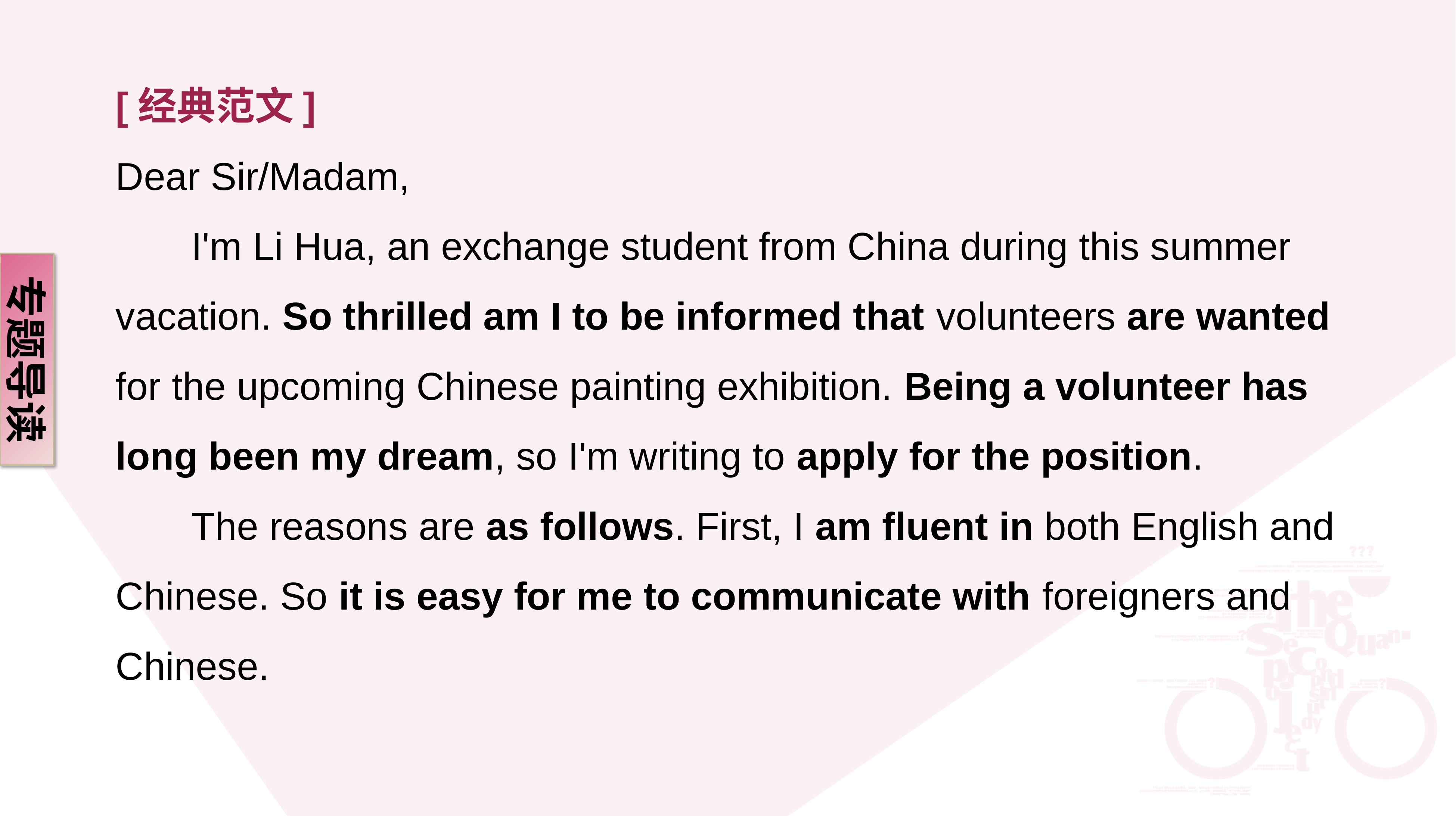

[经典范文]
Dear Sir/Madam,
       I'm Li Hua, an exchange student from China during this summer vacation. So thrilled am I to be informed that volunteers are wanted for the upcoming Chinese painting exhibition. Being a volunteer has long been my dream, so I'm writing to apply for the position.
       The reasons are as follows. First, I am fluent in both English and Chinese. So it is easy for me to communicate with foreigners and Chinese.
专题导读